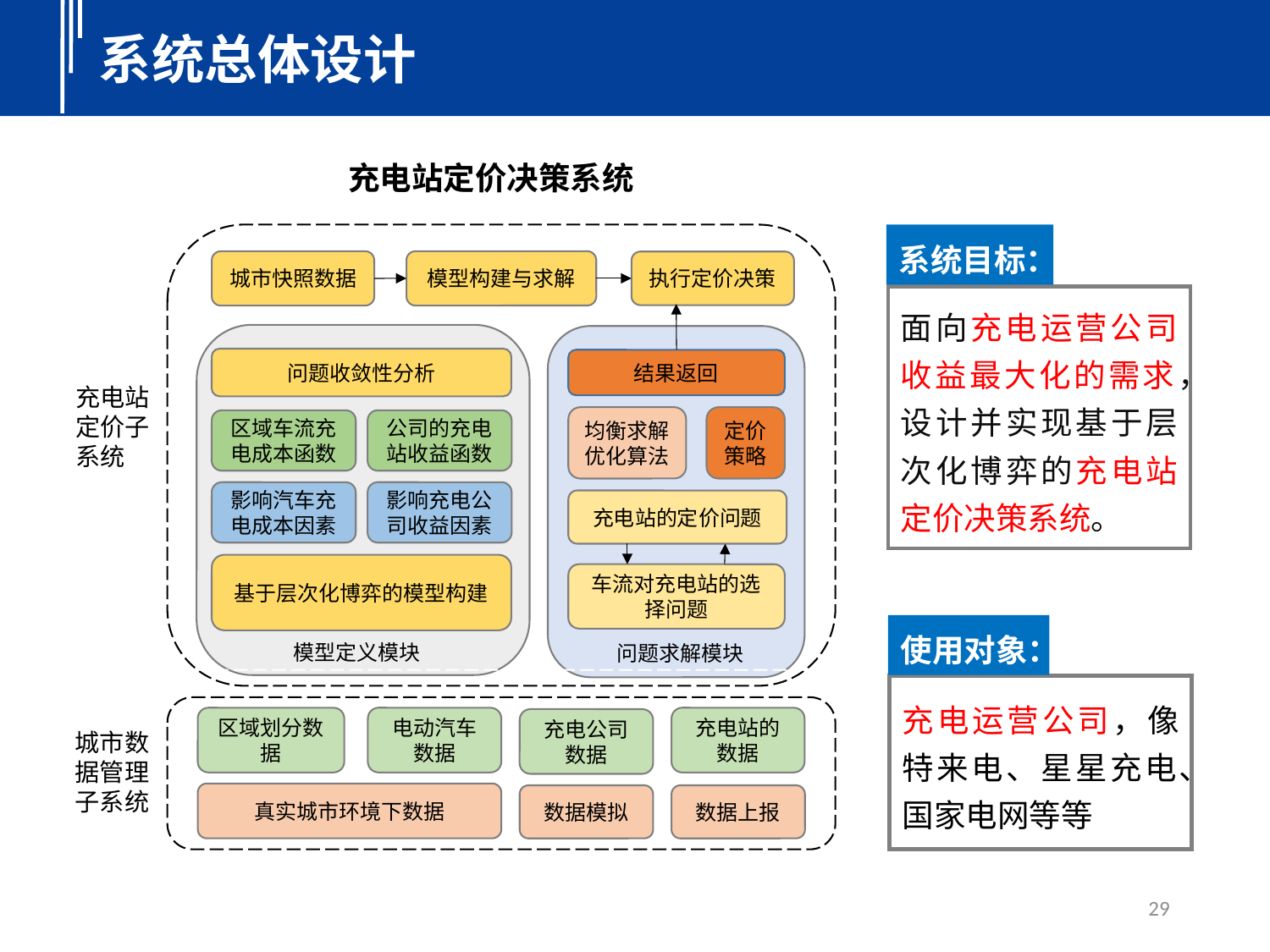

系统总体设计
充电站定价决策系统

系统目标：
面向充电运营公司收益最大化的需求，设计并实现基于层次化博弈的充电站定价决策系统。
模型构建与求解
城市快照数据
执行定价决策

问题收敛性分析
结果返回
充电站定价子系统
均衡求解优化算法
定价策略
区域车流充电成本函数
公司的充电站收益函数
影响汽车充电成本因素
影响充电公司收益因素
充电站的定价问题
基于层次化博弈的模型构建
车流对充电站的选择问题
使用对象：
充电运营公司，像特来电、星星充电、国家电网等等
模型定义模块
问题求解模块

区域划分数据
电动汽车数据
充电站的数据
充电公司数据
城市数据管理子系统
真实城市环境下数据
数据模拟
数据上报
29